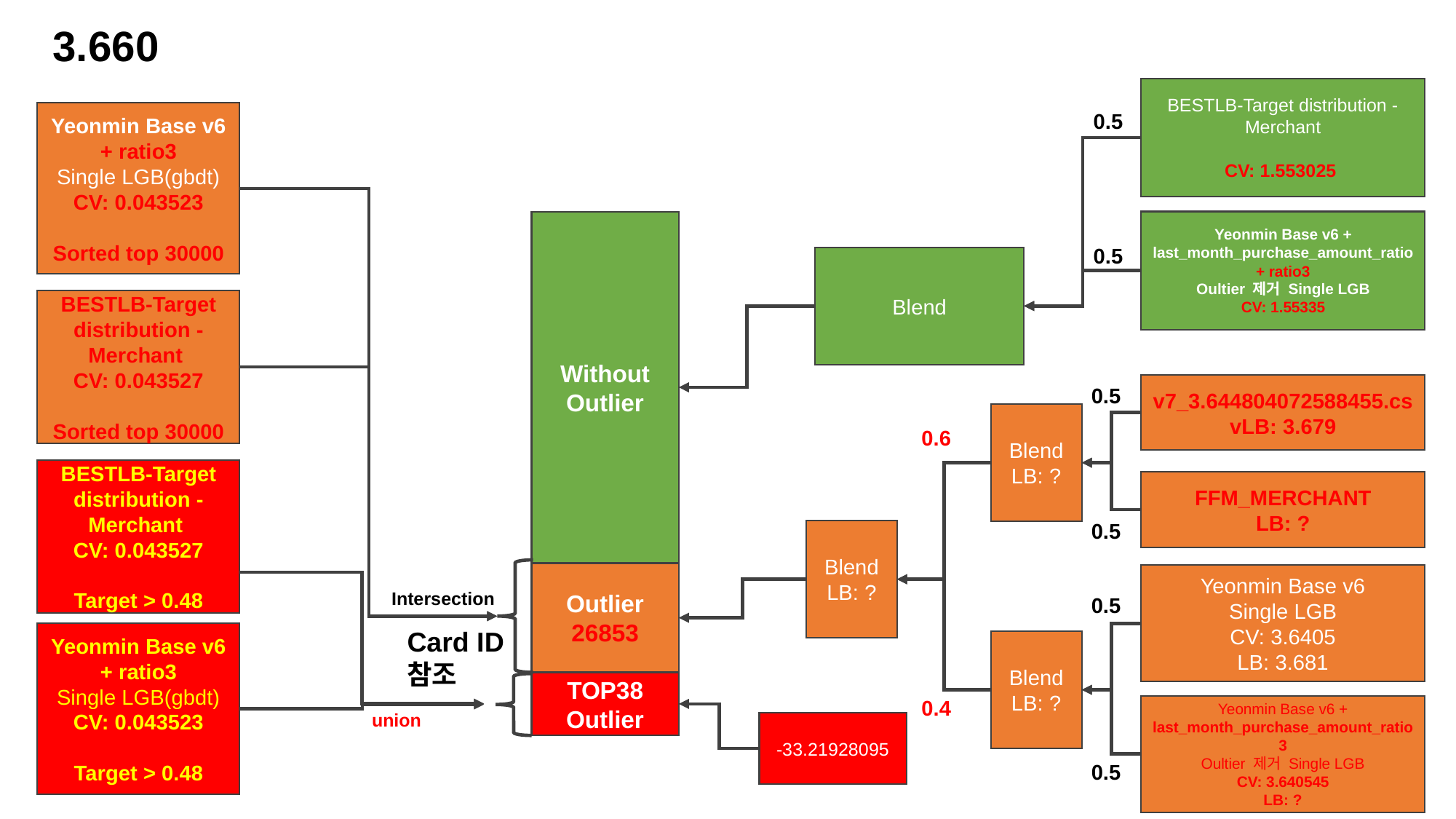

3.660
BESTLB-Target distribution - Merchant
CV: 1.553025
0.5
Yeonmin Base v6 + ratio3
Single LGB(gbdt)
CV: 0.043523

Sorted top 30000
Without
Outlier
Yeonmin Base v6 + last_month_purchase_amount_ratio
+ ratio3
Oultier 제거 Single LGB
CV: 1.55335
0.5
Blend
BESTLB-Target distribution - Merchant
CV: 0.043527

Sorted top 30000
v7_3.644804072588455.csvLB: 3.679
0.5
Blend
LB: ?
0.6
BESTLB-Target distribution - Merchant
CV: 0.043527

Target > 0.48
FFM_MERCHANT
LB: ?
0.5
Blend
LB: ?

Outlier
26853
Yeonmin Base v6
Single LGB
CV: 3.6405
LB: 3.681
Intersection
0.5
Card ID 참조
Yeonmin Base v6 + ratio3
Single LGB(gbdt)
CV: 0.043523

Target > 0.48
Blend
LB: ?
TOP38 Outlier

0.4
Yeonmin Base v6 + last_month_purchase_amount_ratio3
Oultier 제거 Single LGB
CV: 3.640545
LB: ?
union
-33.21928095
0.5